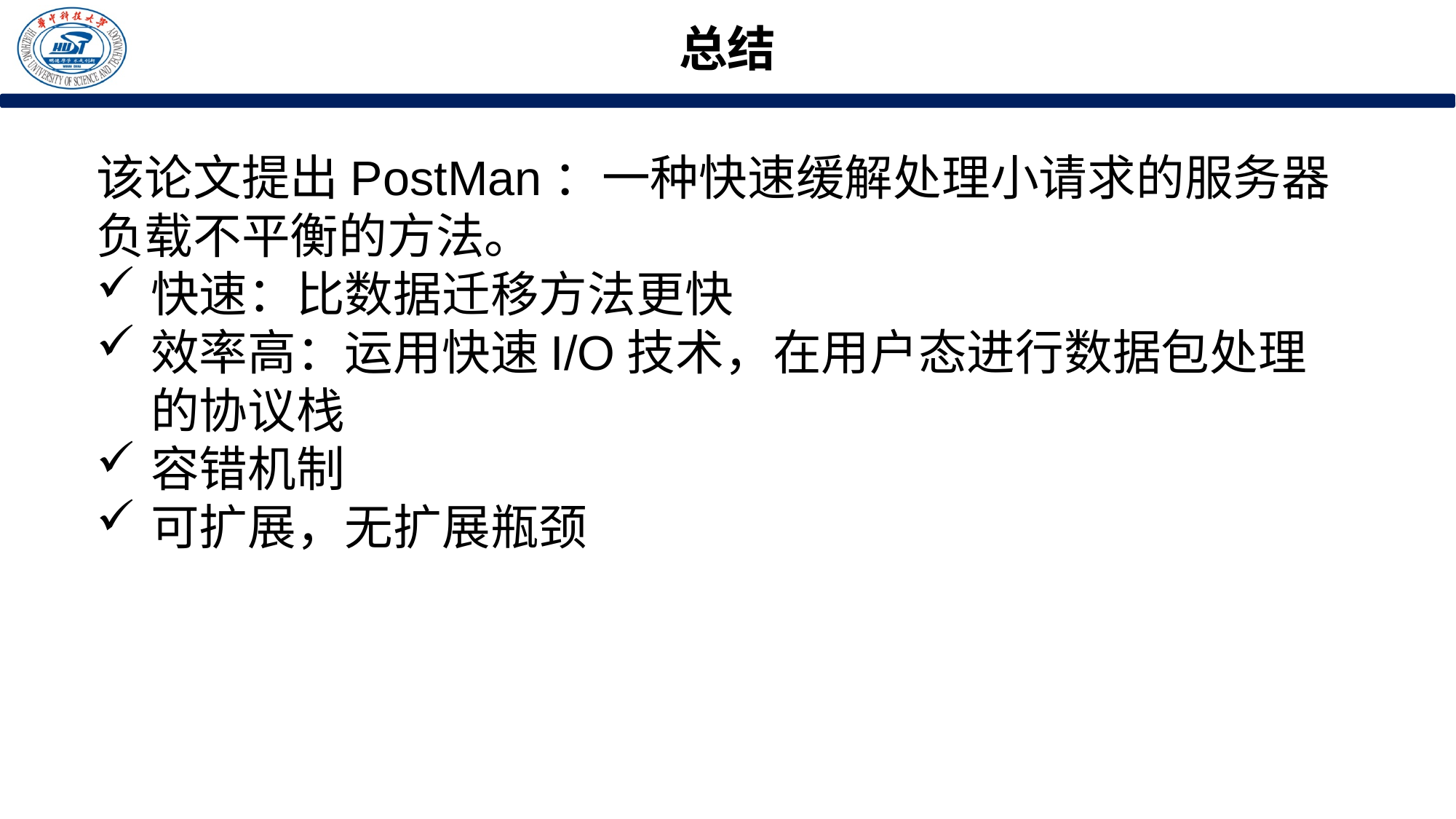

总结
该论文提出PostMan：一种快速缓解处理小请求的服务器负载不平衡的方法。
快速：比数据迁移方法更快
效率高：运用快速I/O技术，在用户态进行数据包处理的协议栈
容错机制
可扩展，无扩展瓶颈